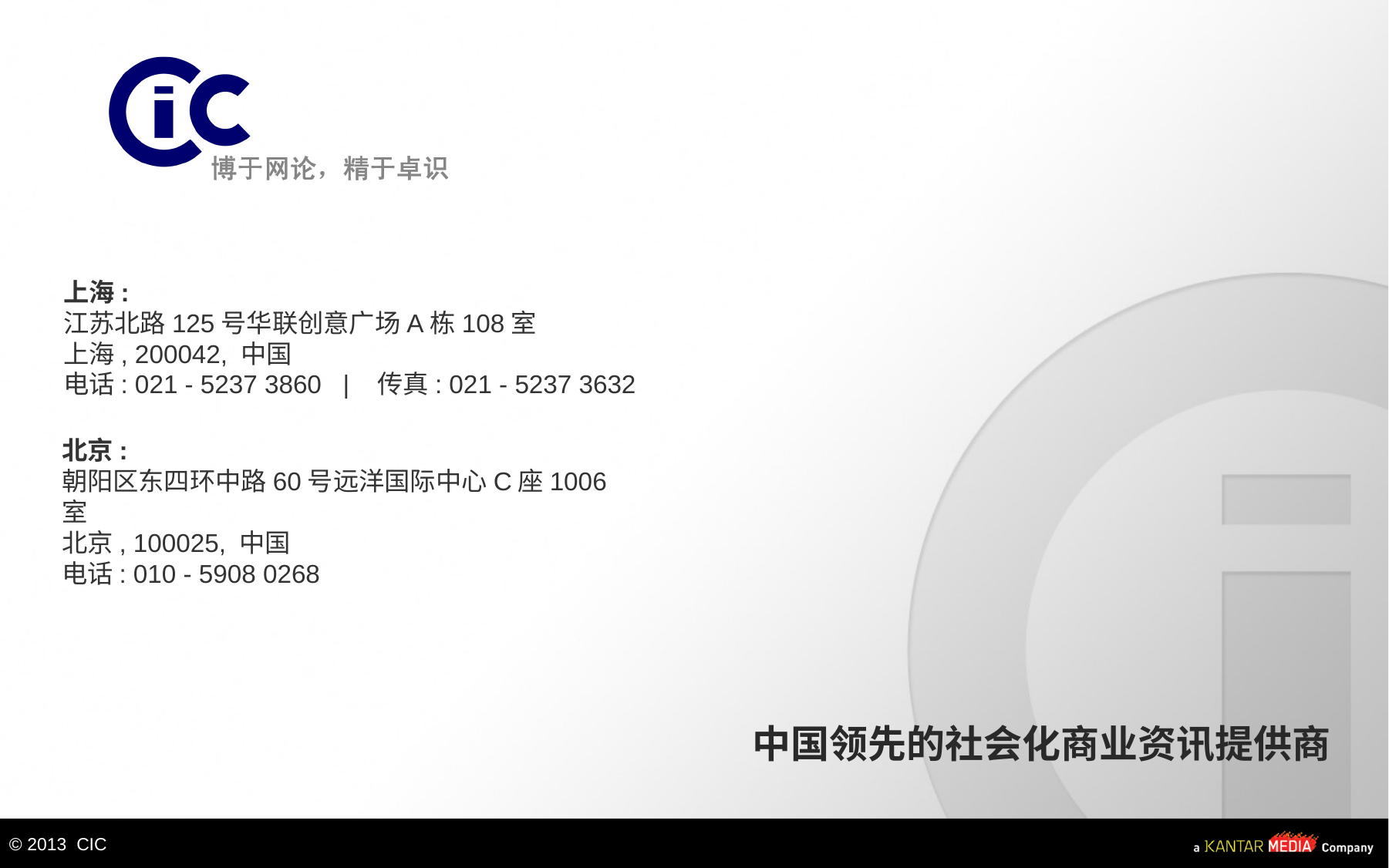

上海:
江苏北路125号华联创意广场A栋108室
上海, 200042, 中国
电话: 021 - 5237 3860   |   传真: 021 - 5237 3632
北京:
朝阳区东四环中路60号远洋国际中心C座1006室
北京, 100025, 中国
电话: 010 - 5908 0268